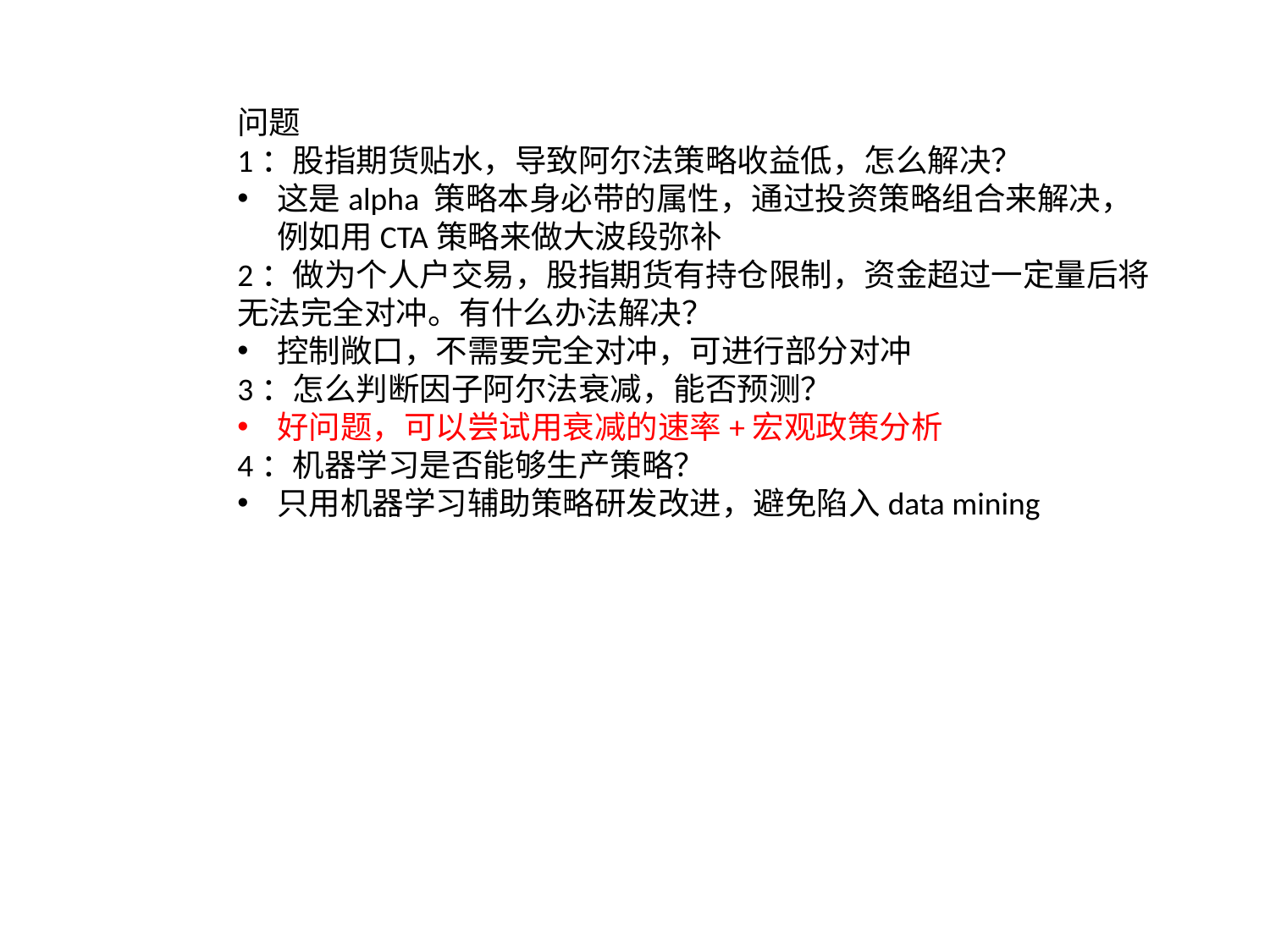

问题
1：股指期货贴水，导致阿尔法策略收益低，怎么解决？
这是alpha 策略本身必带的属性，通过投资策略组合来解决，例如用CTA策略来做大波段弥补
2：做为个人户交易，股指期货有持仓限制，资金超过一定量后将无法完全对冲。有什么办法解决？
控制敞口，不需要完全对冲，可进行部分对冲
3：怎么判断因子阿尔法衰减，能否预测？
好问题，可以尝试用衰减的速率+宏观政策分析
4：机器学习是否能够生产策略？
只用机器学习辅助策略研发改进，避免陷入data mining